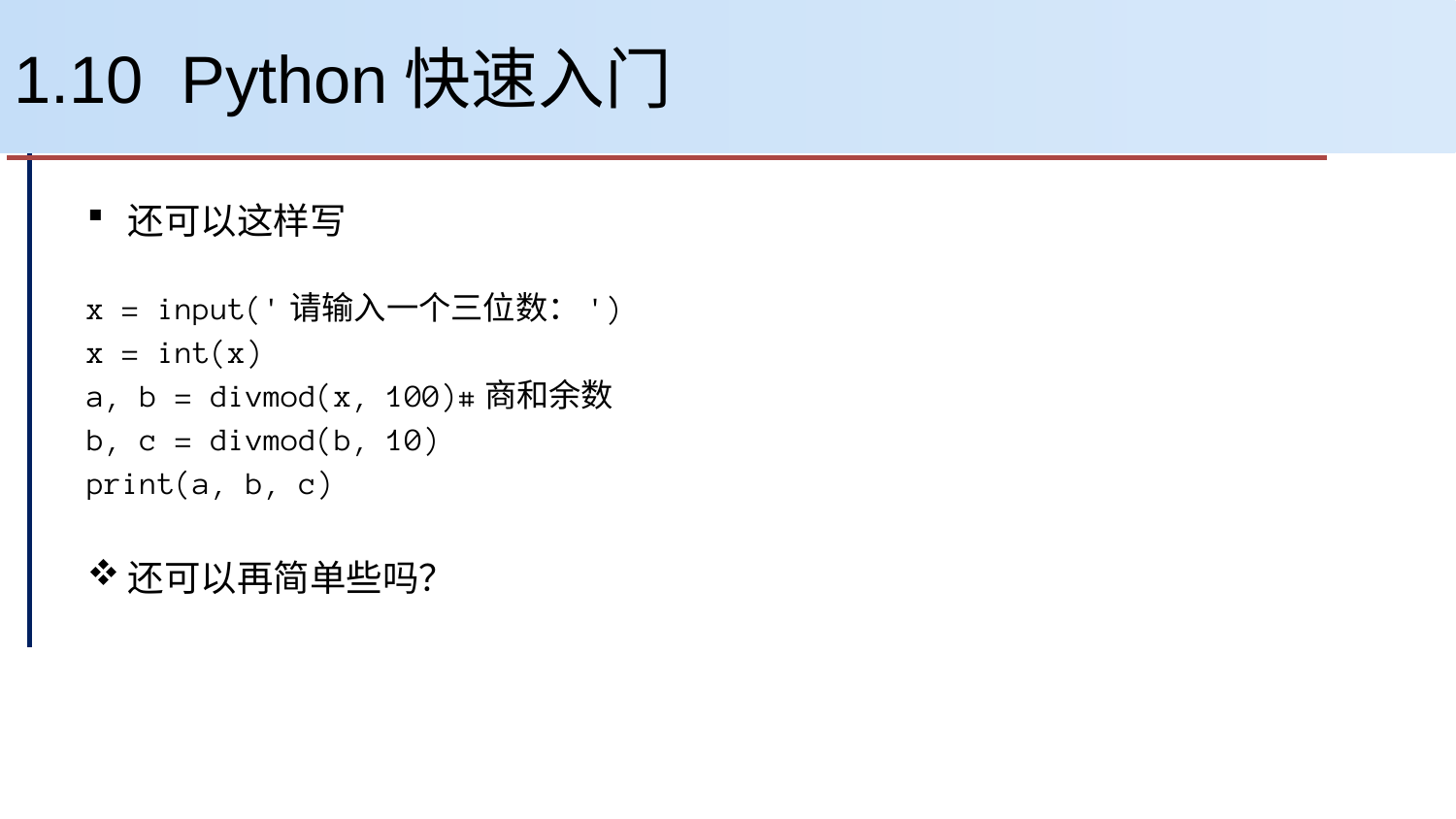

# 1.10  Python快速入门
还可以这样写

x = input('请输入一个三位数：')
x = int(x)
a, b = divmod(x, 100)#商和余数
b, c = divmod(b, 10)
print(a, b, c)

还可以再简单些吗？